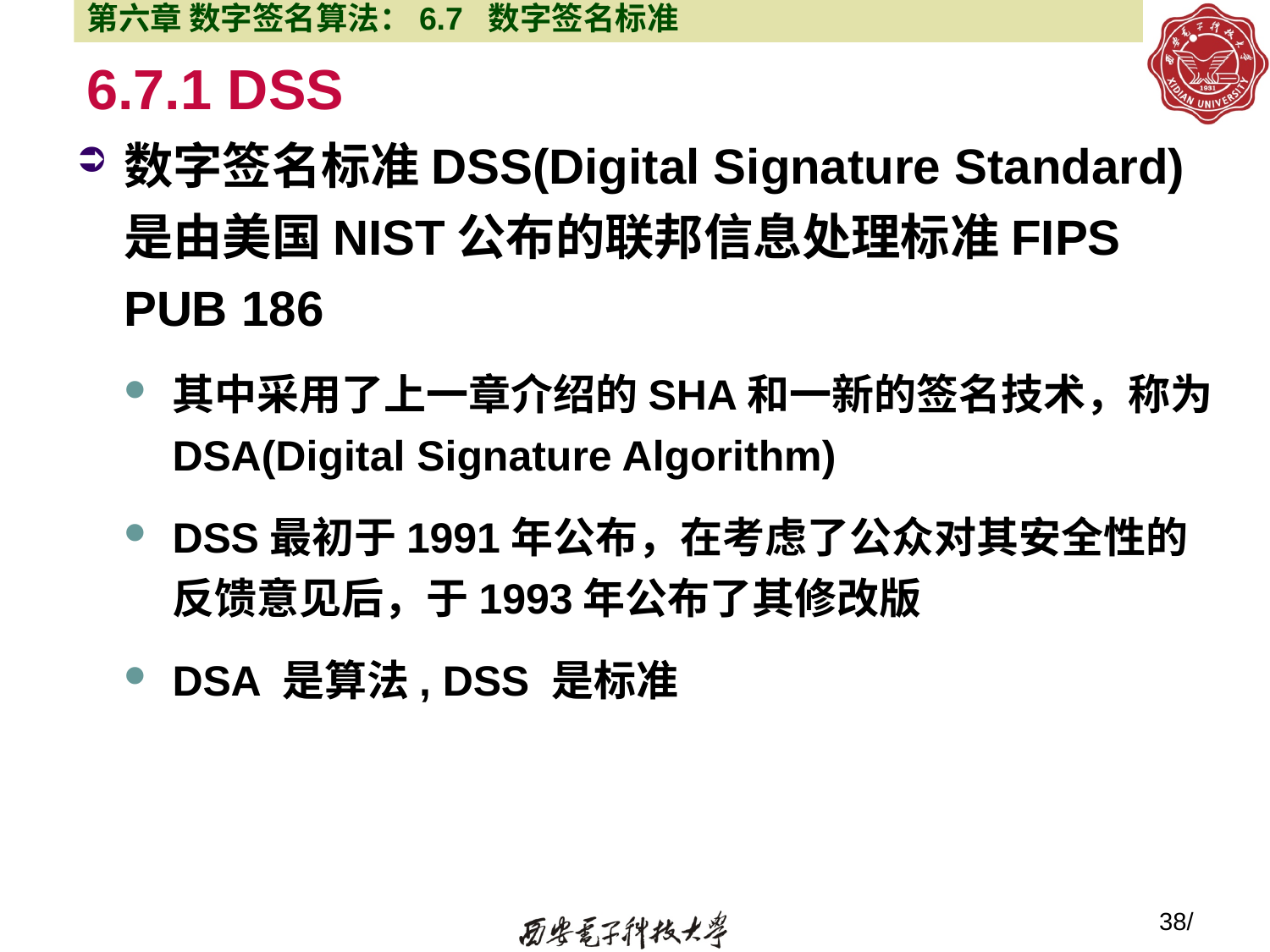

第六章 数字签名算法：6.7  数字签名标准
# 6.7.1 DSS
数字签名标准DSS(Digital Signature Standard)是由美国NIST公布的联邦信息处理标准FIPS PUB 186
其中采用了上一章介绍的SHA和一新的签名技术，称为DSA(Digital Signature Algorithm)
DSS最初于1991年公布，在考虑了公众对其安全性的反馈意见后，于1993年公布了其修改版
DSA 是算法, DSS 是标准

38/